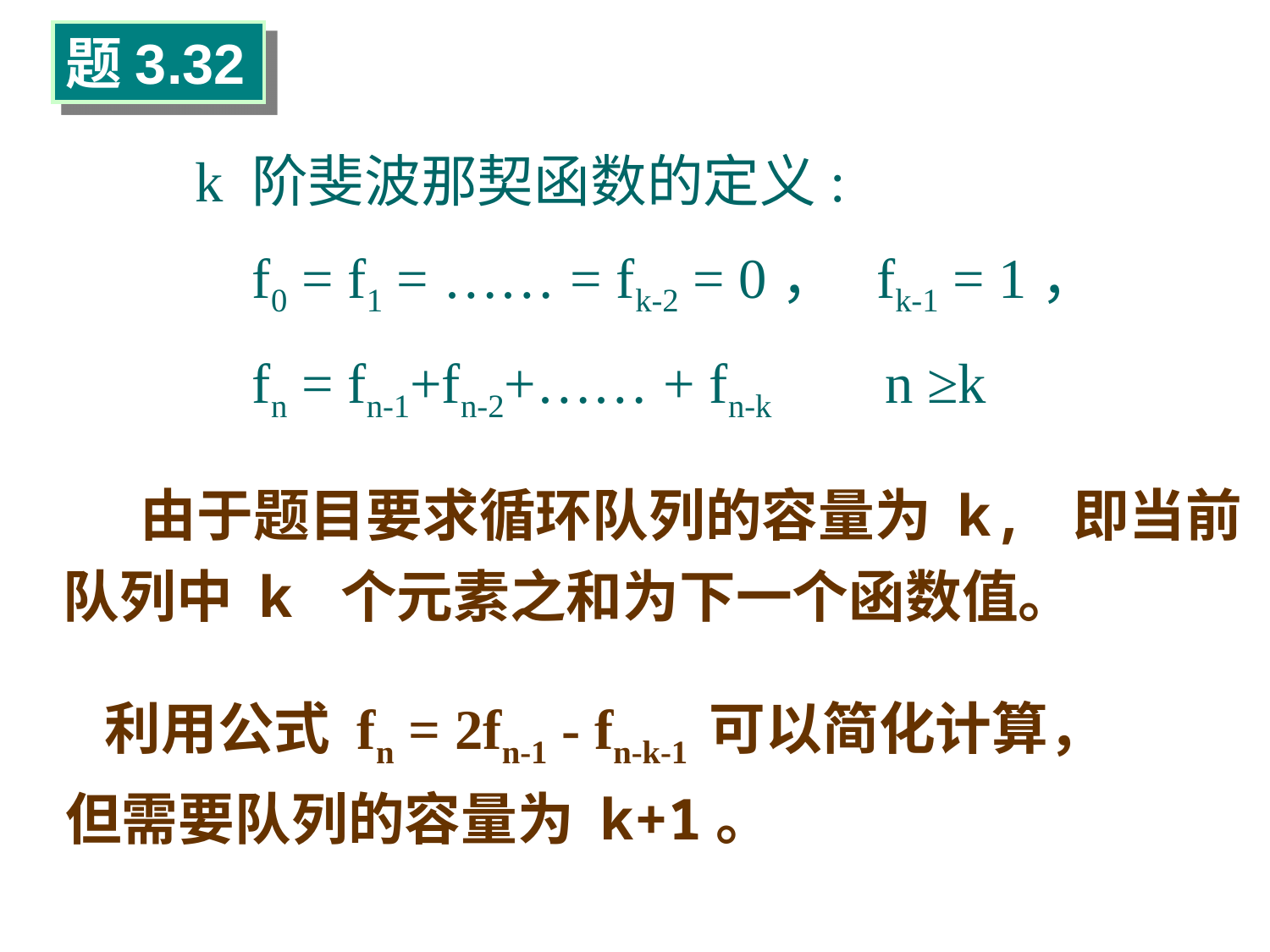

题3.32
k 阶斐波那契函数的定义:
    f0 = f1 = …… = fk-2 = 0，  fk-1 = 1，
    fn = fn-1+fn-2+…… + fn-k        n ≥k
     由于题目要求循环队列的容量为 k, 即当前队列中 k 个元素之和为下一个函数值。
  利用公式 fn = 2fn-1 - fn-k-1 可以简化计算，但需要队列的容量为 k+1。